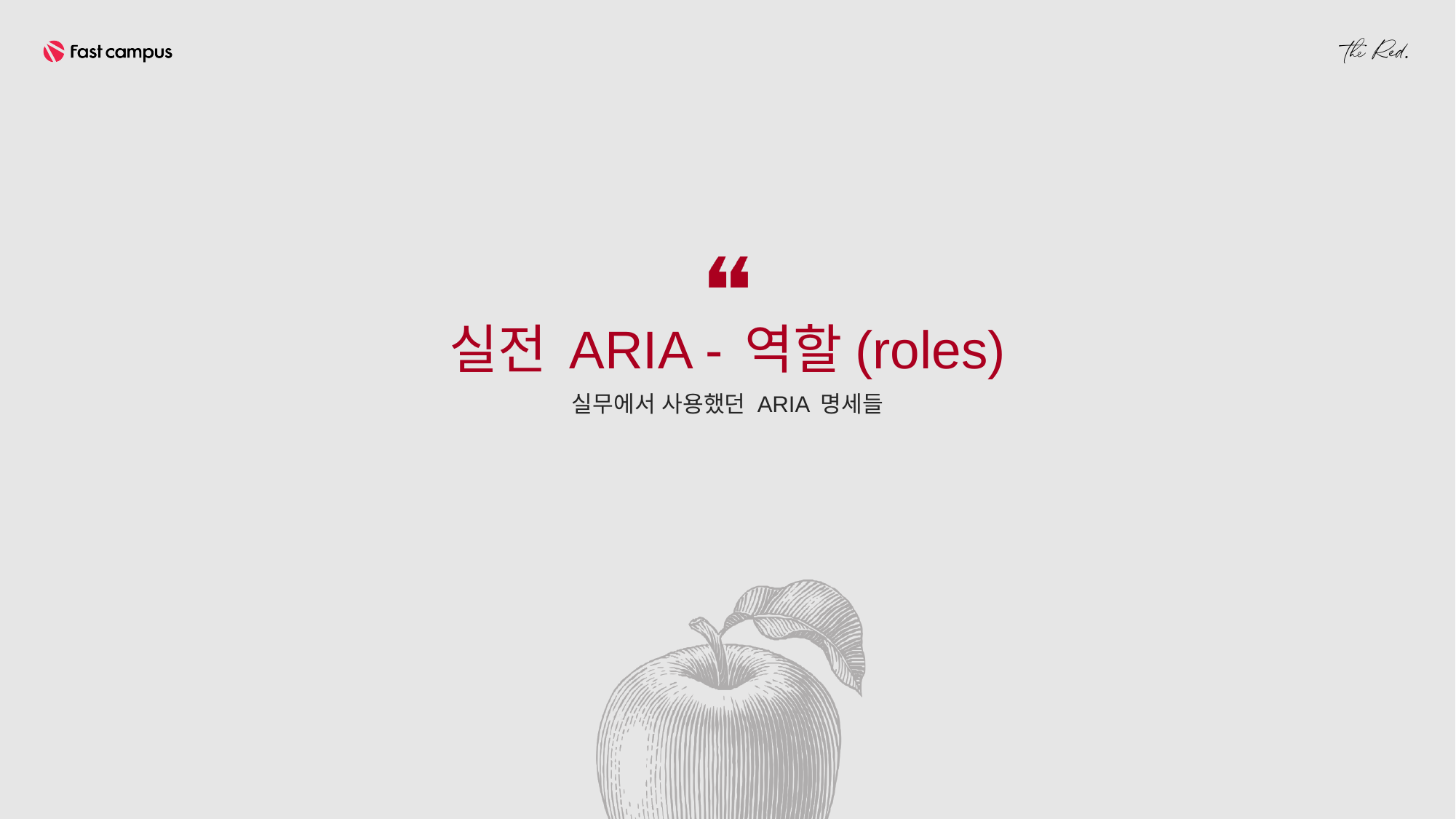

실전 ARIA - 역할(roles)
실무에서 사용했던 ARIA 명세들